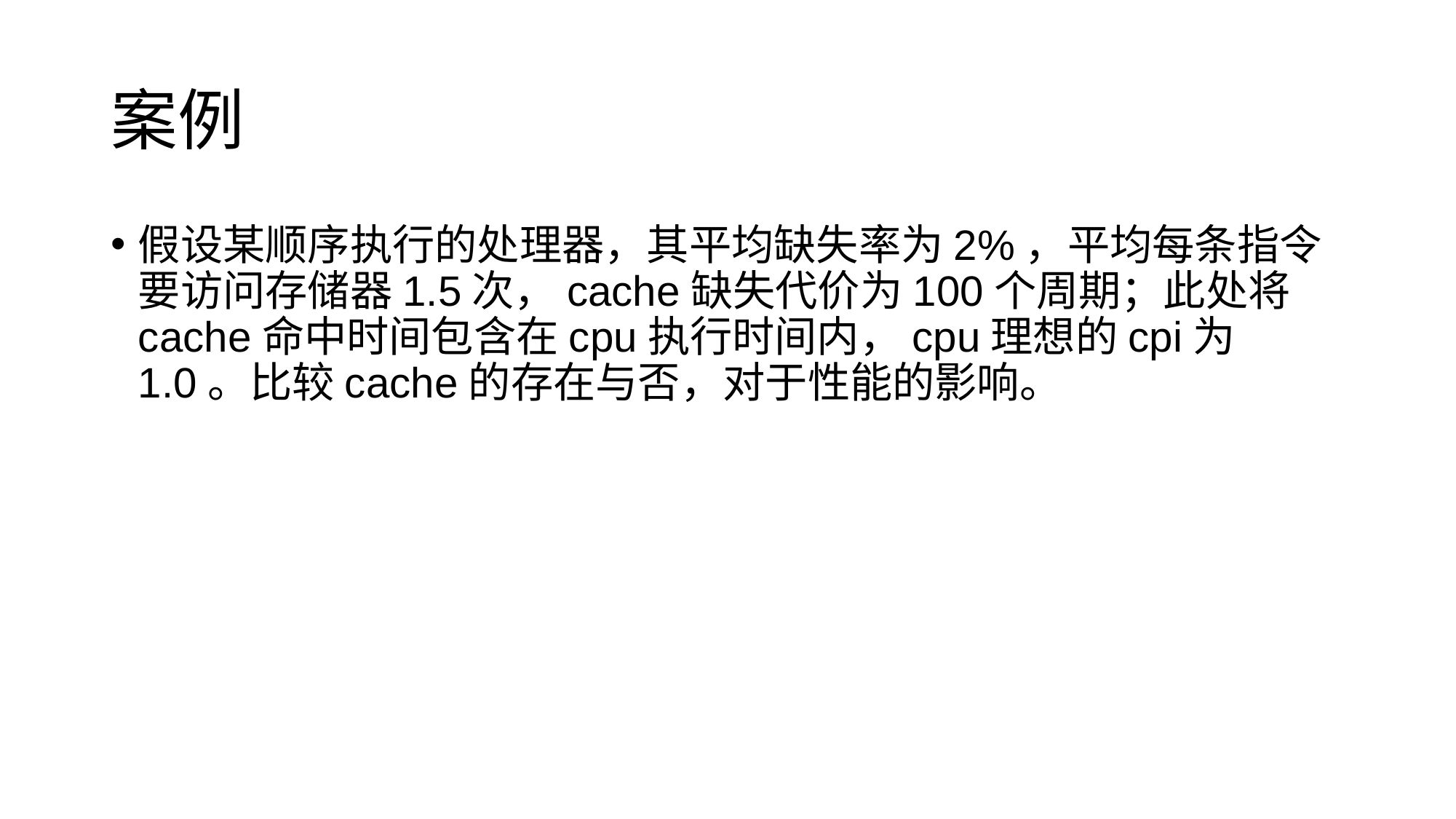

# 案例
假设某顺序执行的处理器，其平均缺失率为2%，平均每条指令要访问存储器1.5次，cache缺失代价为100个周期；此处将cache命中时间包含在cpu执行时间内，cpu理想的cpi为1.0。比较cache的存在与否，对于性能的影响。